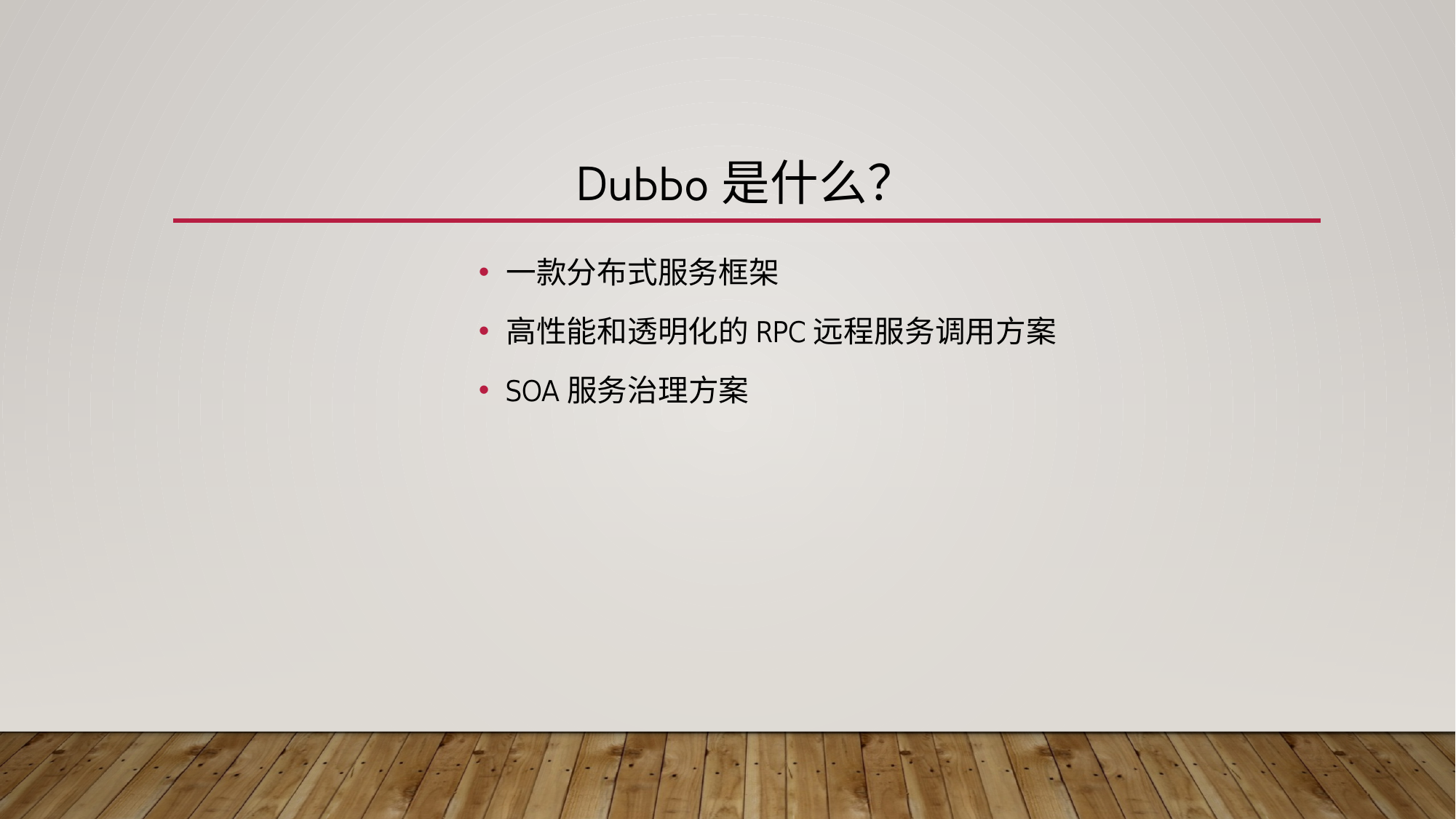

# Dubbo是什么？
一款分布式服务框架
高性能和透明化的RPC远程服务调用方案
SOA服务治理方案